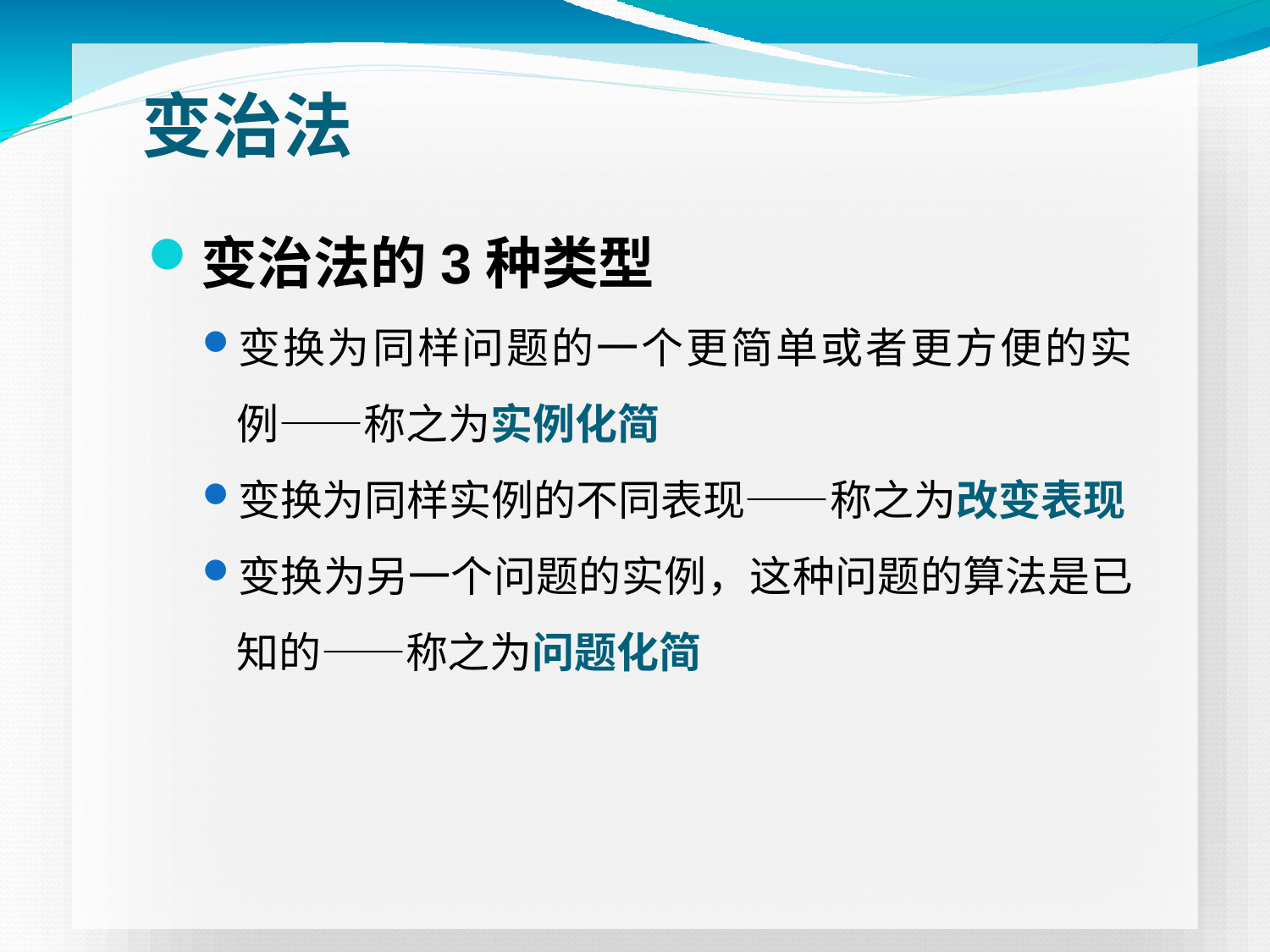

# 变治法
变治法的3种类型
变换为同样问题的一个更简单或者更方便的实 例——称之为实例化简
变换为同样实例的不同表现——称之为改变表现
变换为另一个问题的实例，这种问题的算法是已 知的——称之为问题化简